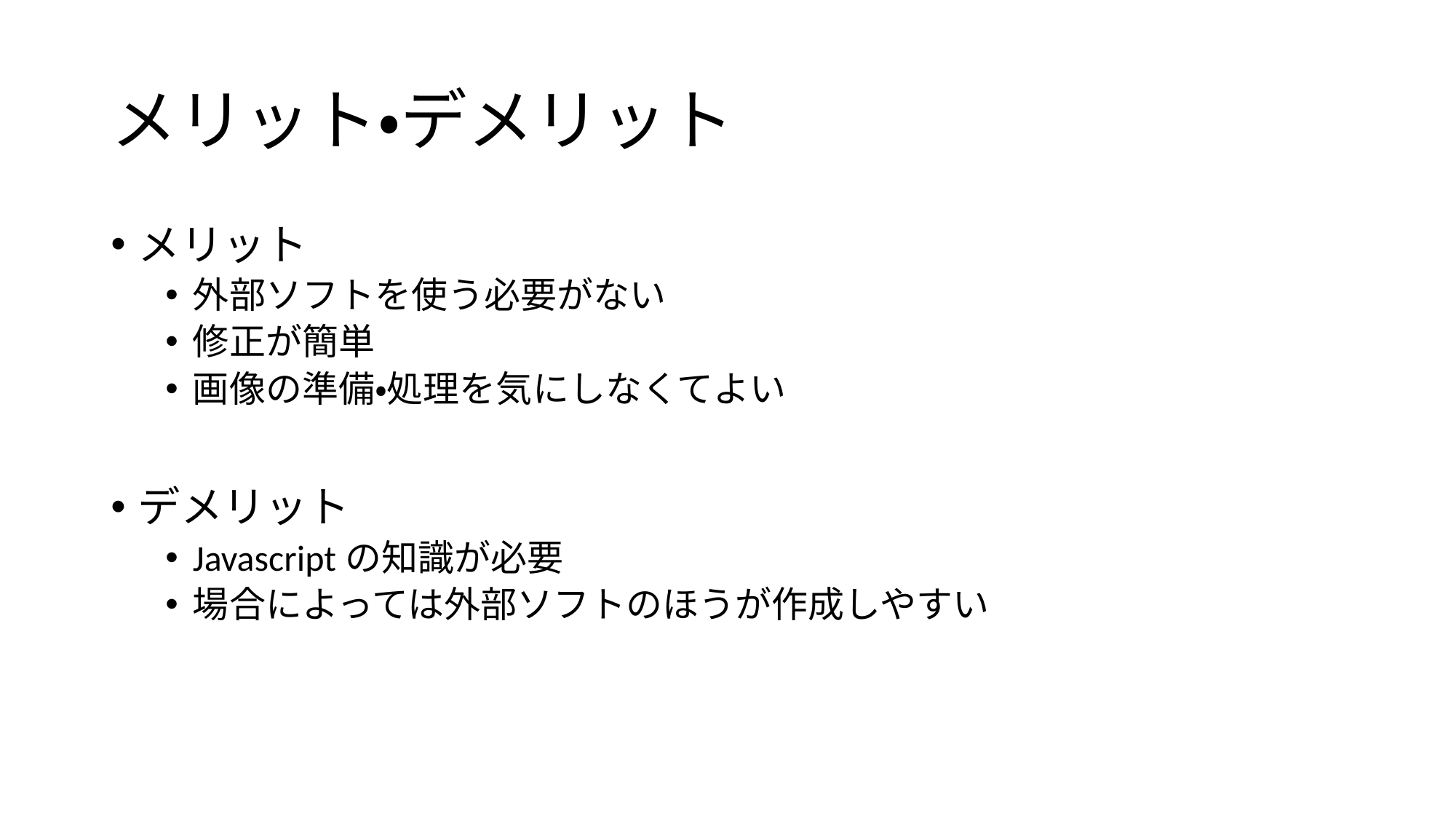

# メリット・デメリット
メリット
外部ソフトを使う必要がない
修正が簡単
画像の準備・処理を気にしなくてよい

デメリット
Javascriptの知識が必要
場合によっては外部ソフトのほうが作成しやすい